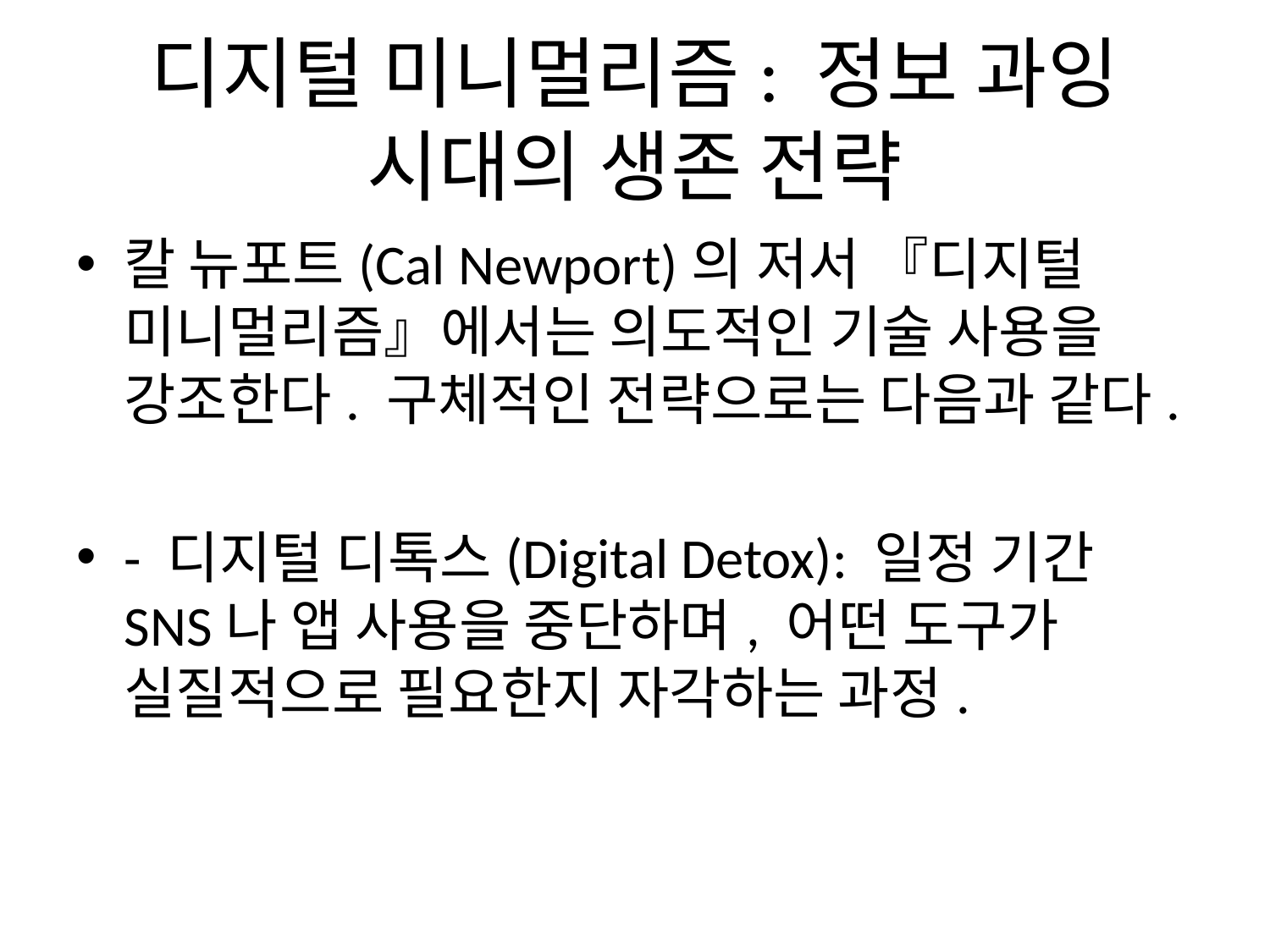

# 디지털 미니멀리즘: 정보 과잉 시대의 생존 전략
칼 뉴포트(Cal Newport)의 저서 『디지털 미니멀리즘』에서는 의도적인 기술 사용을 강조한다. 구체적인 전략으로는 다음과 같다.

- 디지털 디톡스(Digital Detox): 일정 기간 SNS나 앱 사용을 중단하며, 어떤 도구가 실질적으로 필요한지 자각하는 과정.